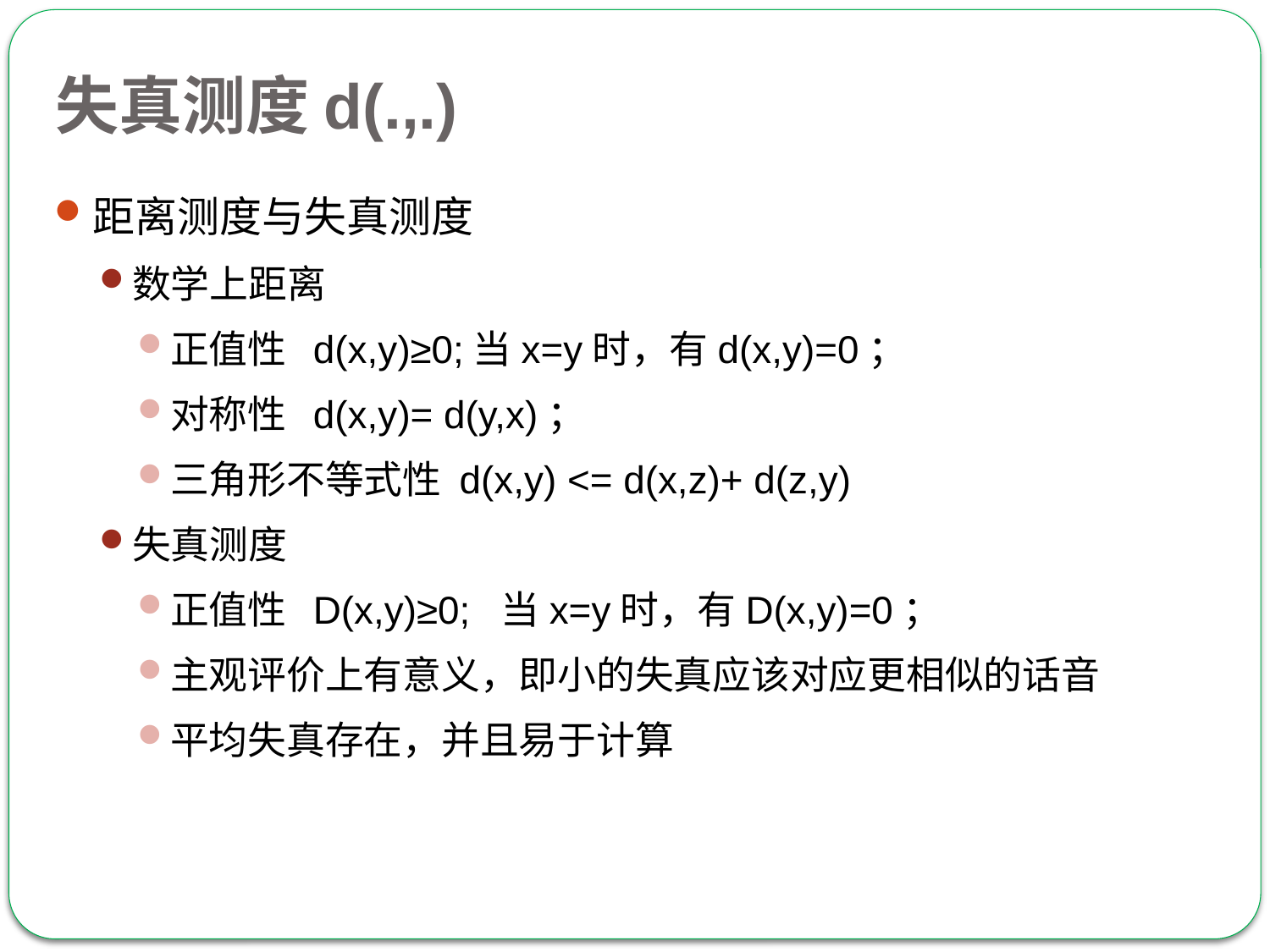

# 失真测度d(.,.)
距离测度与失真测度
数学上距离
正值性  d(x,y)≥0;当x=y时，有d(x,y)=0；
对称性  d(x,y)= d(y,x)；
三角形不等式性 d(x,y) <= d(x,z)+ d(z,y)
失真测度
正值性  D(x,y)≥0;  当x=y时，有D(x,y)=0；
主观评价上有意义，即小的失真应该对应更相似的话音
平均失真存在，并且易于计算